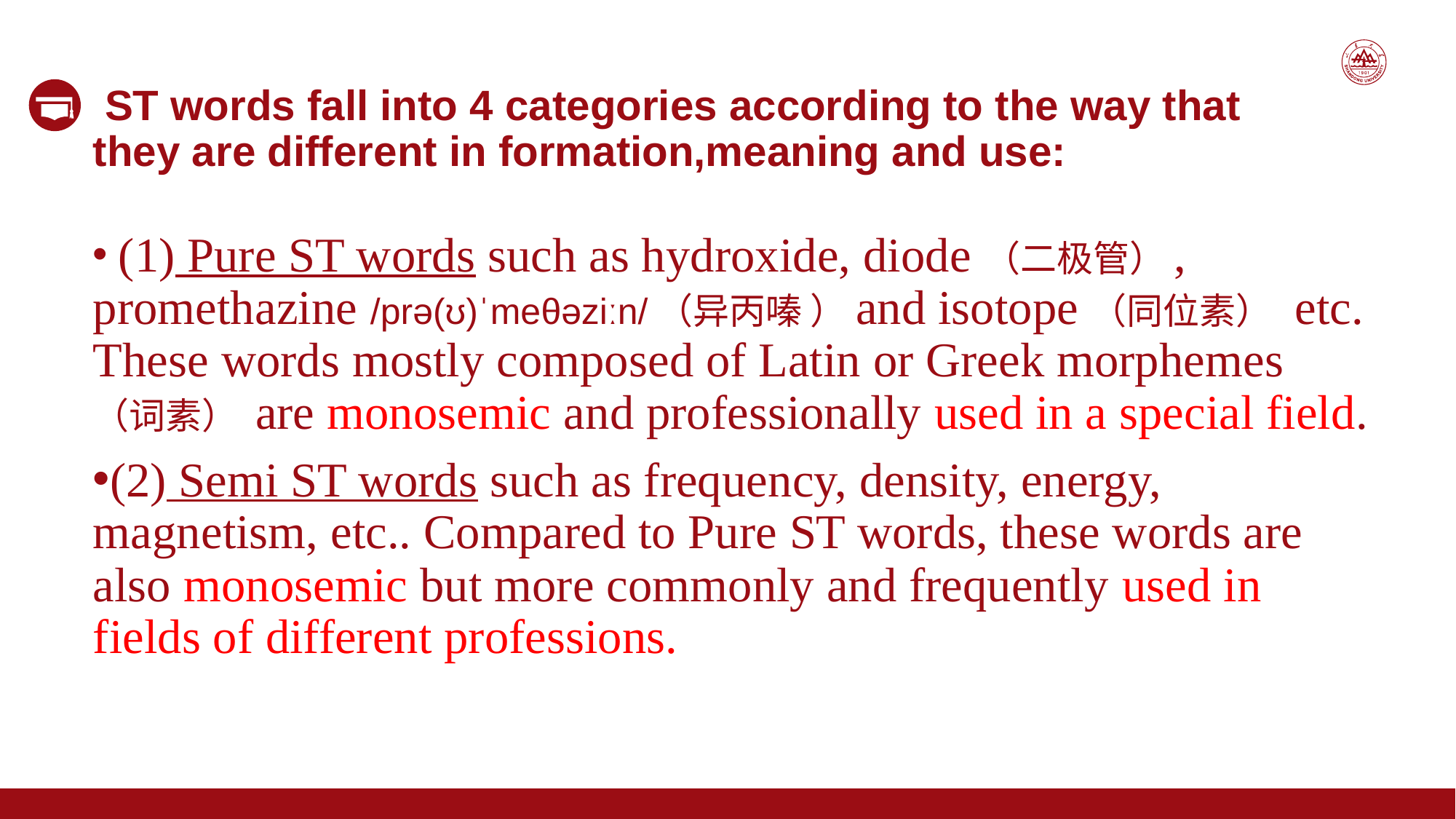

ST words fall into 4 categories according to the way that they are different in formation,meaning and use:
 (1) Pure ST words such as hydroxide, diode（二极管）, promethazine /prə(ʊ)ˈmeθəziːn/（异丙嗪 ）and isotope（同位素） etc. These words mostly composed of Latin or Greek morphemes （词素） are monosemic and professionally used in a special field.
(2) Semi ST words such as frequency, density, energy, magnetism, etc.. Compared to Pure ST words, these words are also monosemic but more commonly and frequently used in fields of different professions.